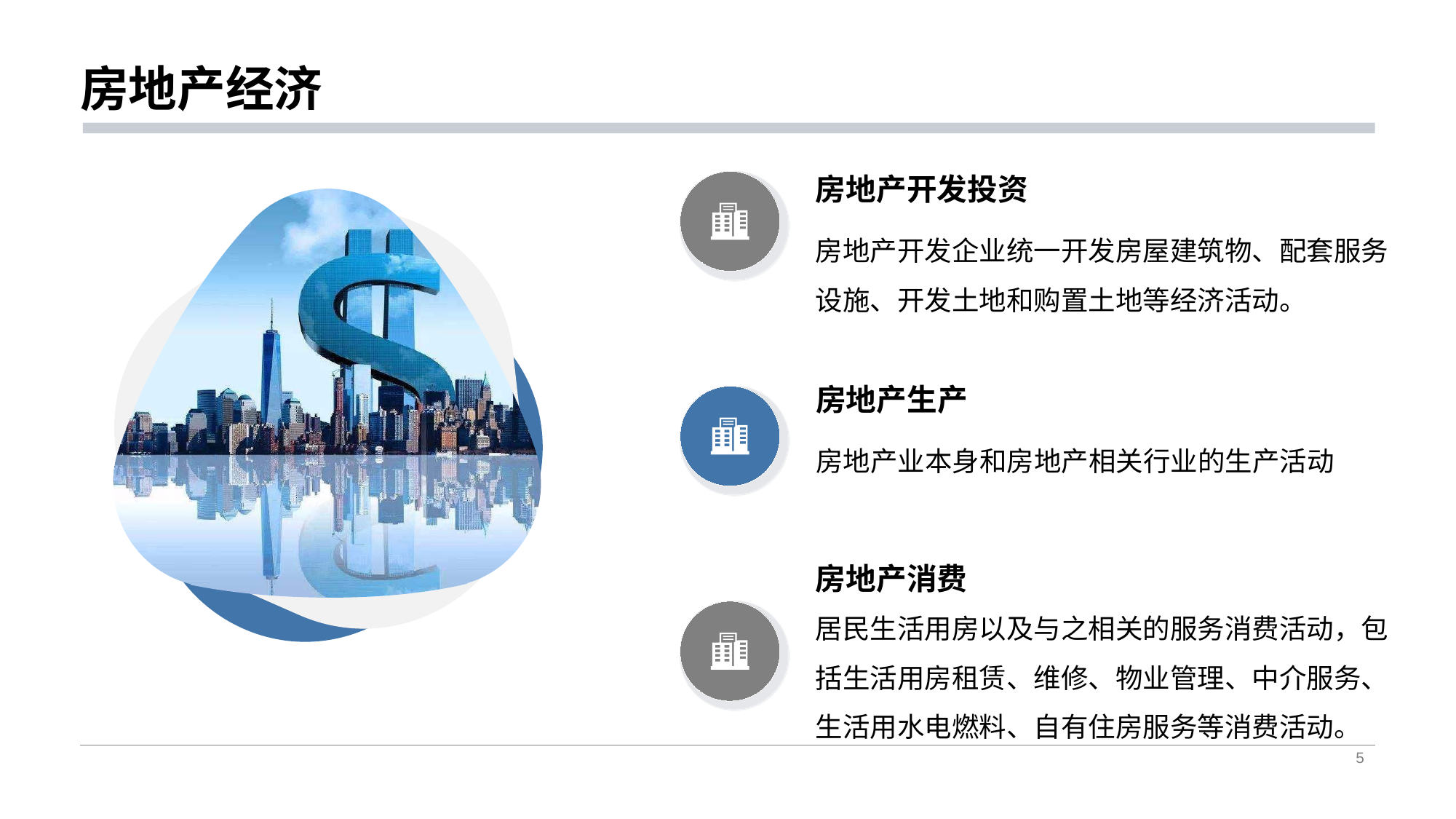

# 房地产经济
房地产开发投资

房地产生产
房地产业本身和房地产相关行业的生产活动

房地产消费
居民生活用房以及与之相关的服务消费活动，包括生活用房租赁、维修、物业管理、中介服务、生活用水电燃料、自有住房服务等消费活动。

房地产开发企业统一开发房屋建筑物、配套服务设施、开发土地和购置土地等经济活动。
5